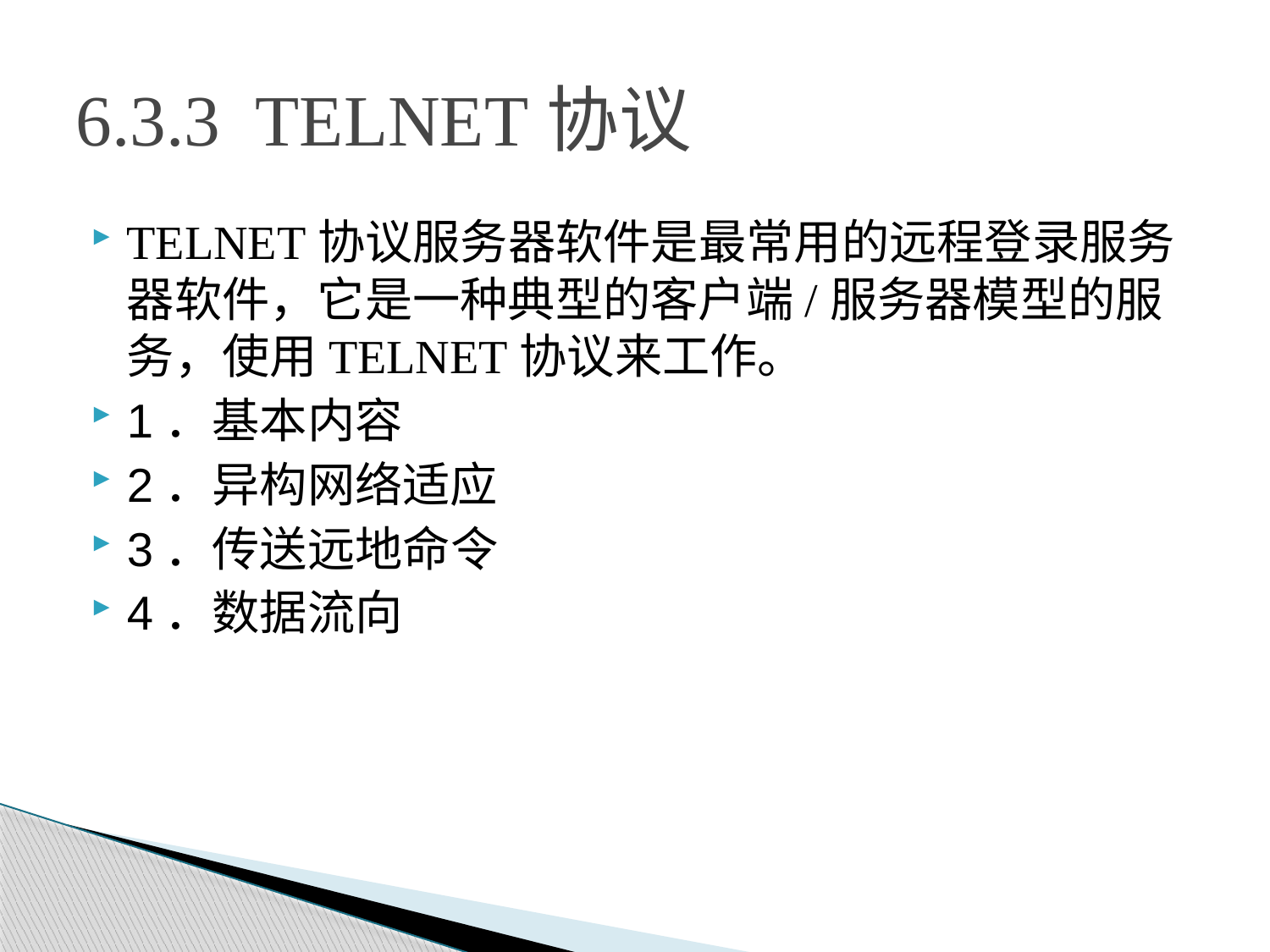

# 6.3.3  TELNET协议
TELNET协议服务器软件是最常用的远程登录服务器软件，它是一种典型的客户端/服务器模型的服务，使用TELNET协议来工作。
1．基本内容
2．异构网络适应
3．传送远地命令
4．数据流向